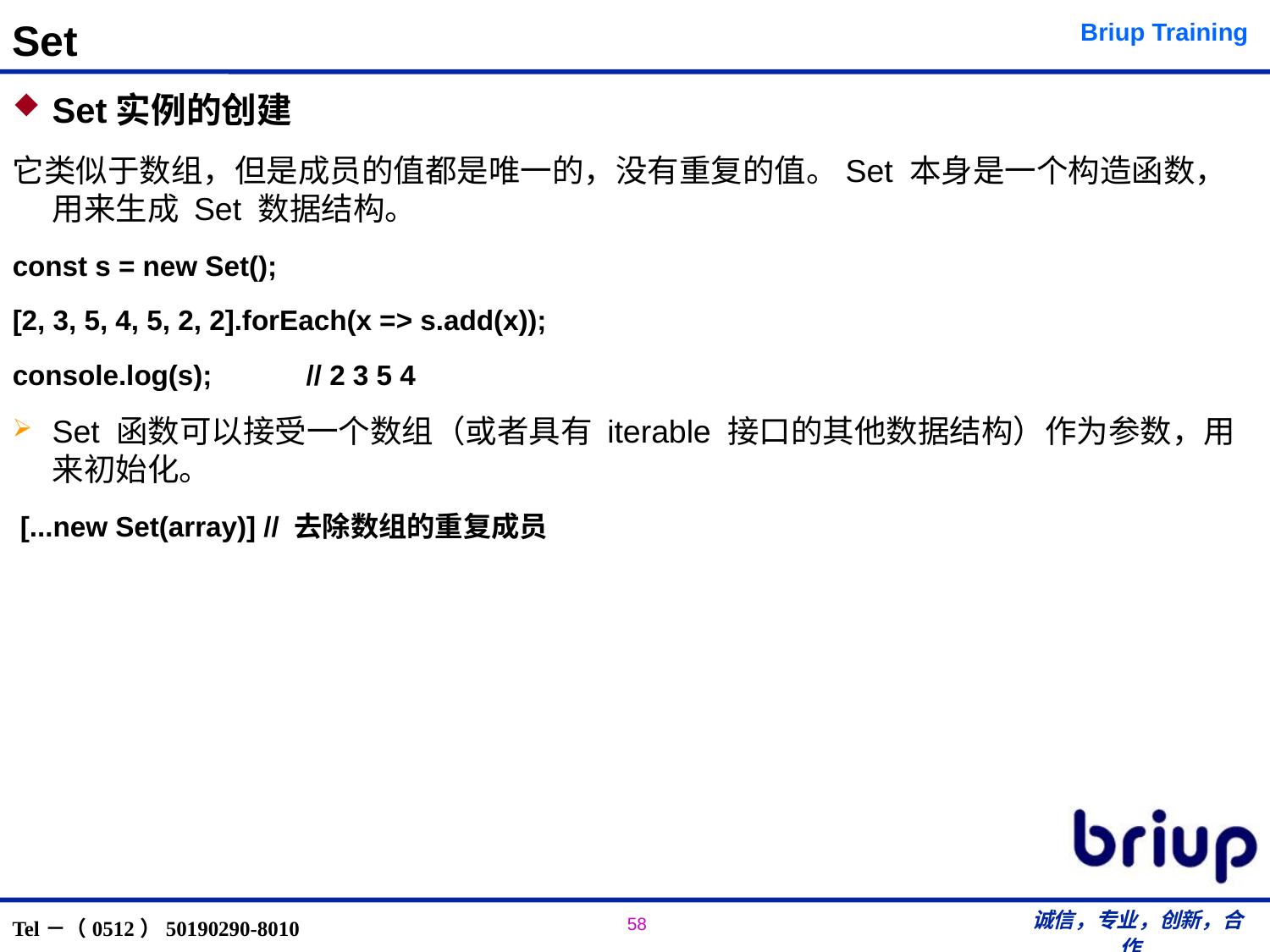

# Set
Set实例的创建
它类似于数组，但是成员的值都是唯一的，没有重复的值。Set 本身是一个构造函数，用来生成 Set 数据结构。
const s = new Set();
[2, 3, 5, 4, 5, 2, 2].forEach(x => s.add(x));
console.log(s);	// 2 3 5 4
Set 函数可以接受一个数组（或者具有 iterable 接口的其他数据结构）作为参数，用来初始化。
 [...new Set(array)] // 去除数组的重复成员